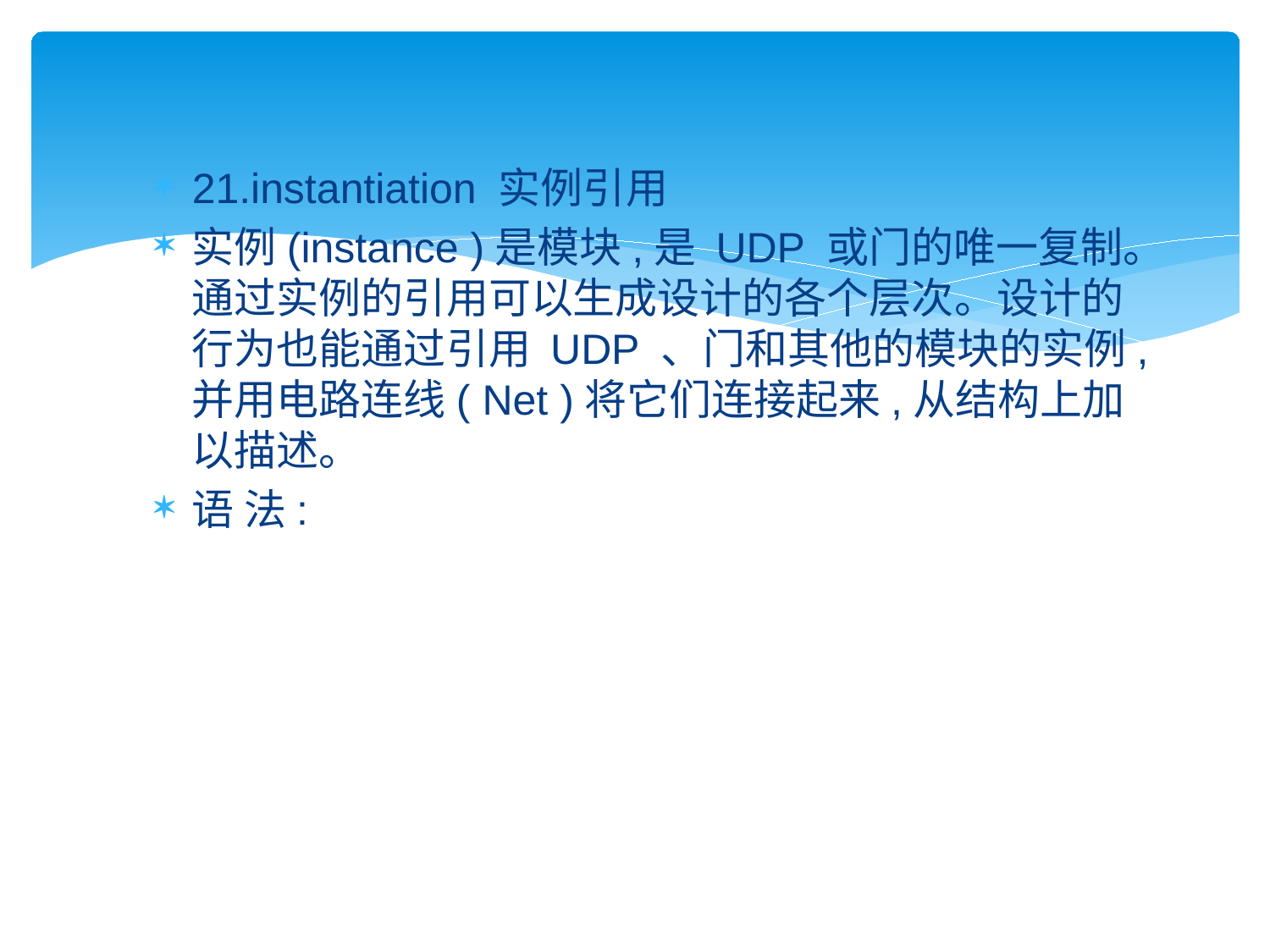

#
21.instantiation 实例引用
实例(instance )是模块,是 UDP 或门的唯一复制。通过实例的引用可以生成设计的各个层次。设计的行为也能通过引用 UDP 、门和其他的模块的实例,并用电路连线( Net )将它们连接起来,从结构上加以描述。
语 法: